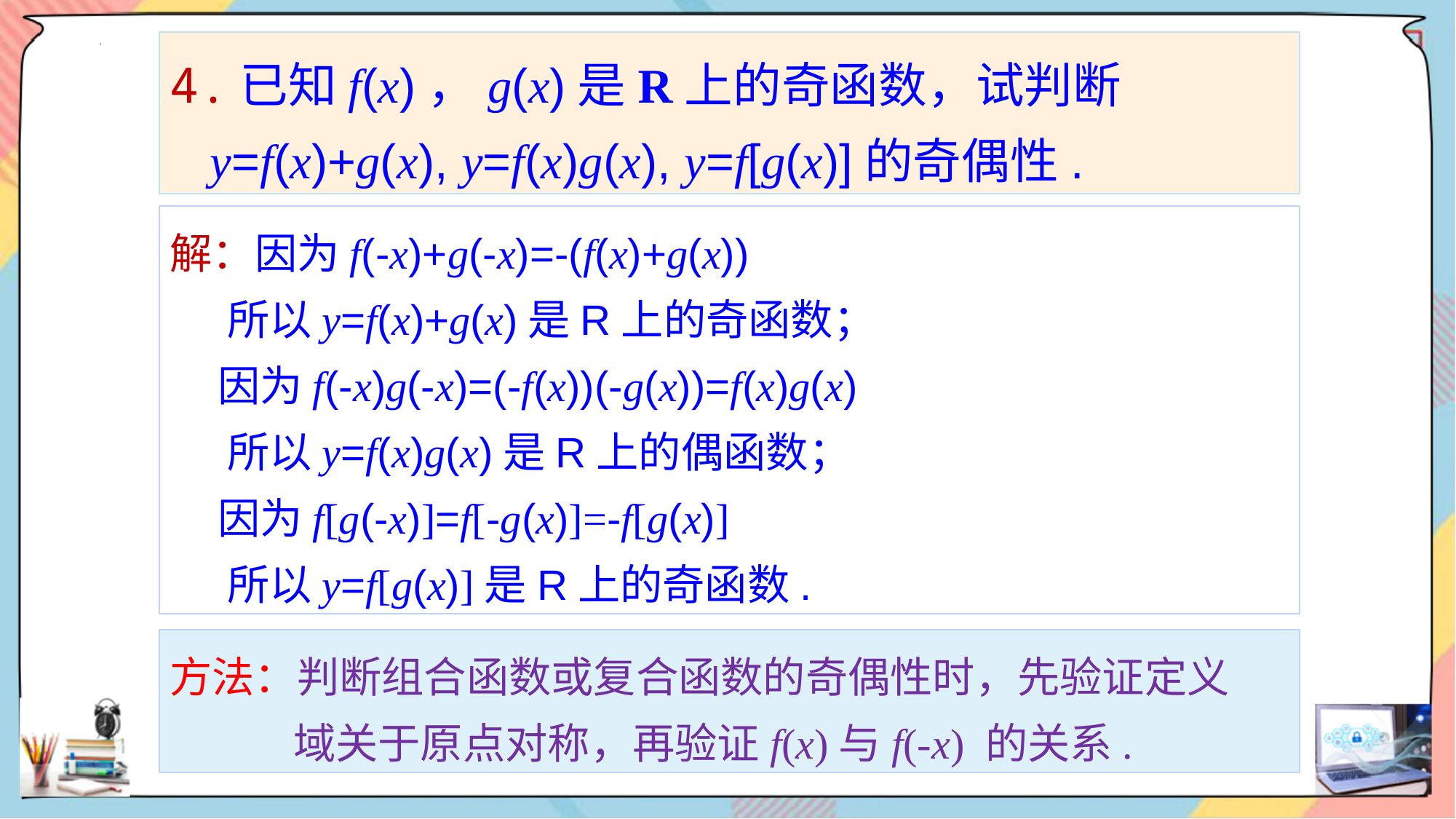

4.已知f(x)，g(x)是R上的奇函数，试判断
   y=f(x)+g(x), y=f(x)g(x), y=f[g(x)]的奇偶性.
解：因为f(-x)+g(-x)=-(f(x)+g(x))
     所以y=f(x)+g(x)是R上的奇函数；
    因为f(-x)g(-x)=(-f(x))(-g(x))=f(x)g(x)
     所以y=f(x)g(x)是R上的偶函数；
    因为f[g(-x)]=f[-g(x)]=-f[g(x)]
     所以y=f[g(x)]是R上的奇函数.
方法：判断组合函数或复合函数的奇偶性时，先验证定义
            域关于原点对称，再验证f(x)与f(-x) 的关系.